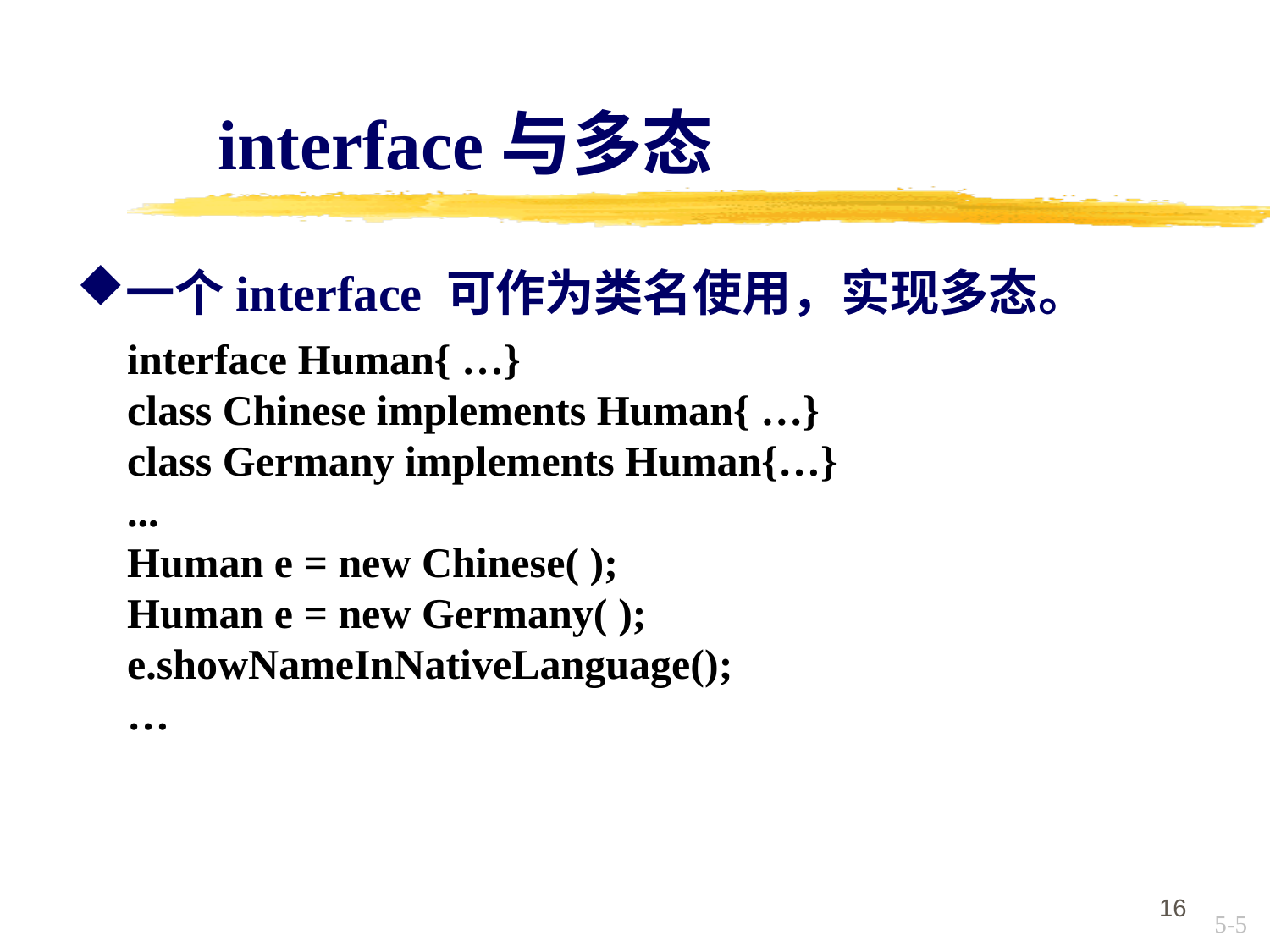

# interface与多态
一个interface 可作为类名使用，实现多态。
interface Human{ …}
class Chinese implements Human{ …}
class Germany implements Human{…}
...
Human e = new Chinese( );
Human e = new Germany( );
e.showNameInNativeLanguage();
…
16
5-5